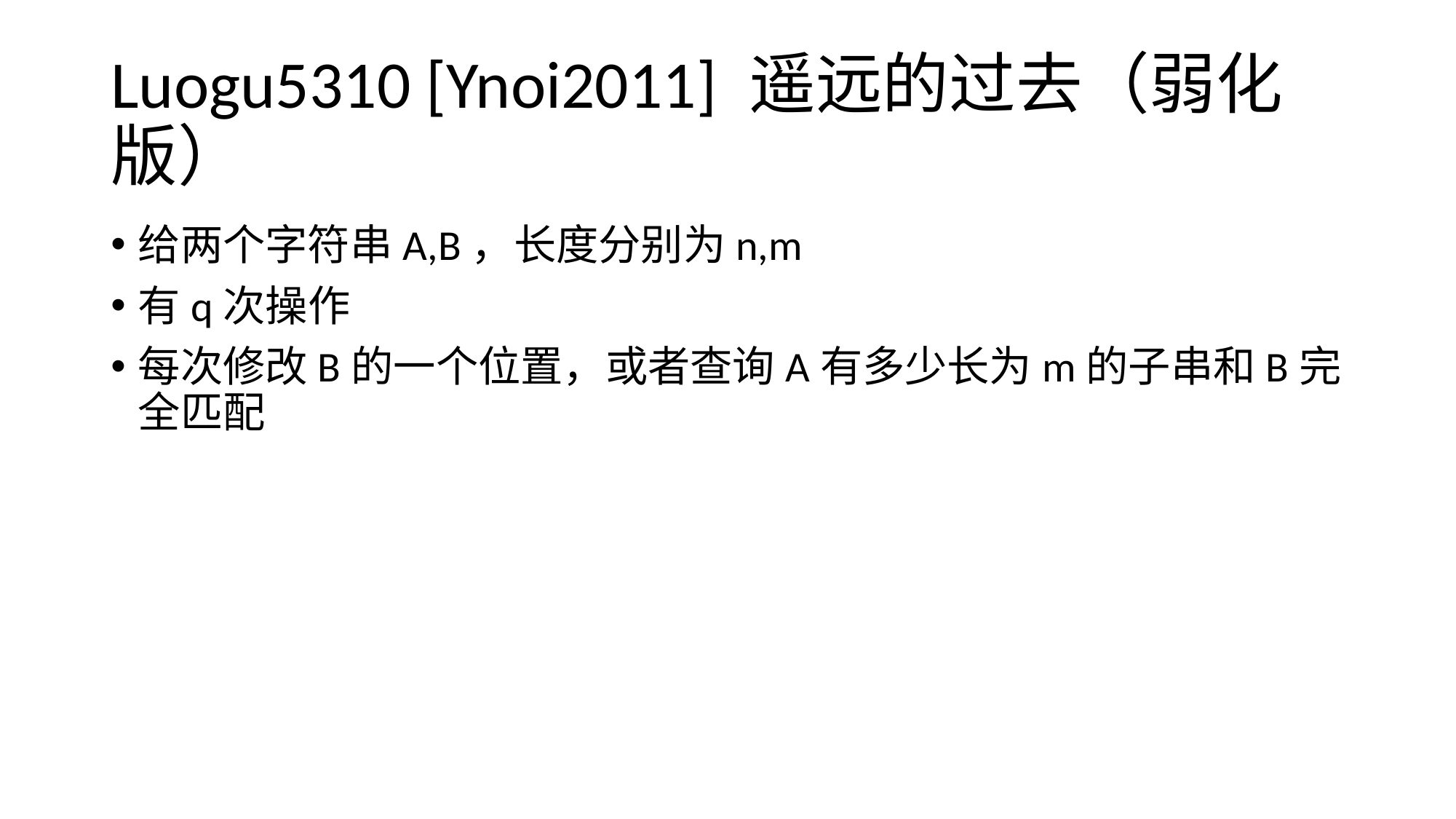

# Luogu5310 [Ynoi2011] 遥远的过去（弱化版）
给两个字符串A,B，长度分别为n,m
有q次操作
每次修改B的一个位置，或者查询A有多少长为m的子串和B完全匹配